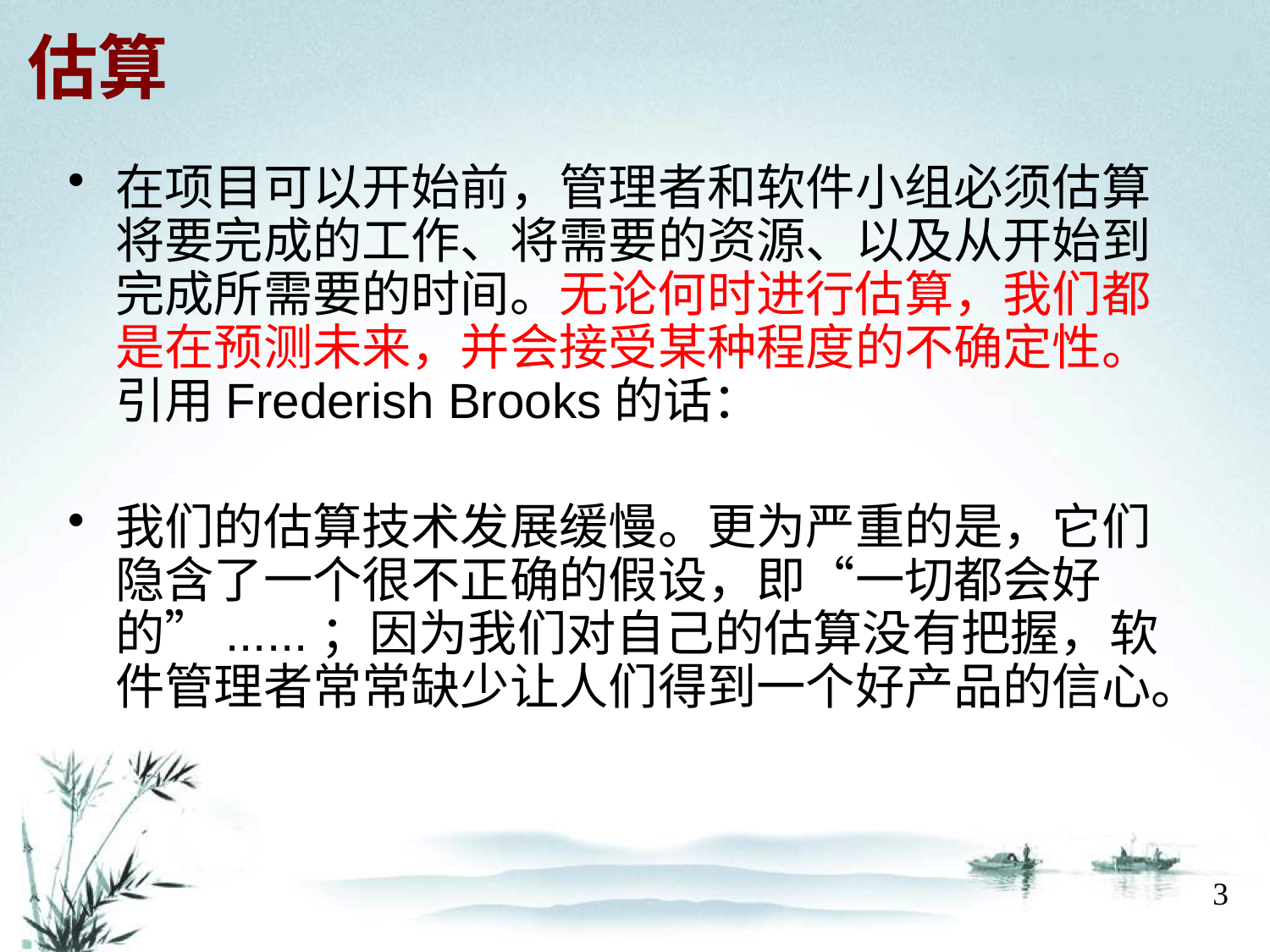

# 估算
在项目可以开始前，管理者和软件小组必须估算将要完成的工作、将需要的资源、以及从开始到完成所需要的时间。无论何时进行估算，我们都是在预测未来，并会接受某种程度的不确定性。引用Frederish Brooks的话：

我们的估算技术发展缓慢。更为严重的是，它们隐含了一个很不正确的假设，即“一切都会好的”......；因为我们对自己的估算没有把握，软件管理者常常缺少让人们得到一个好产品的信心。

3